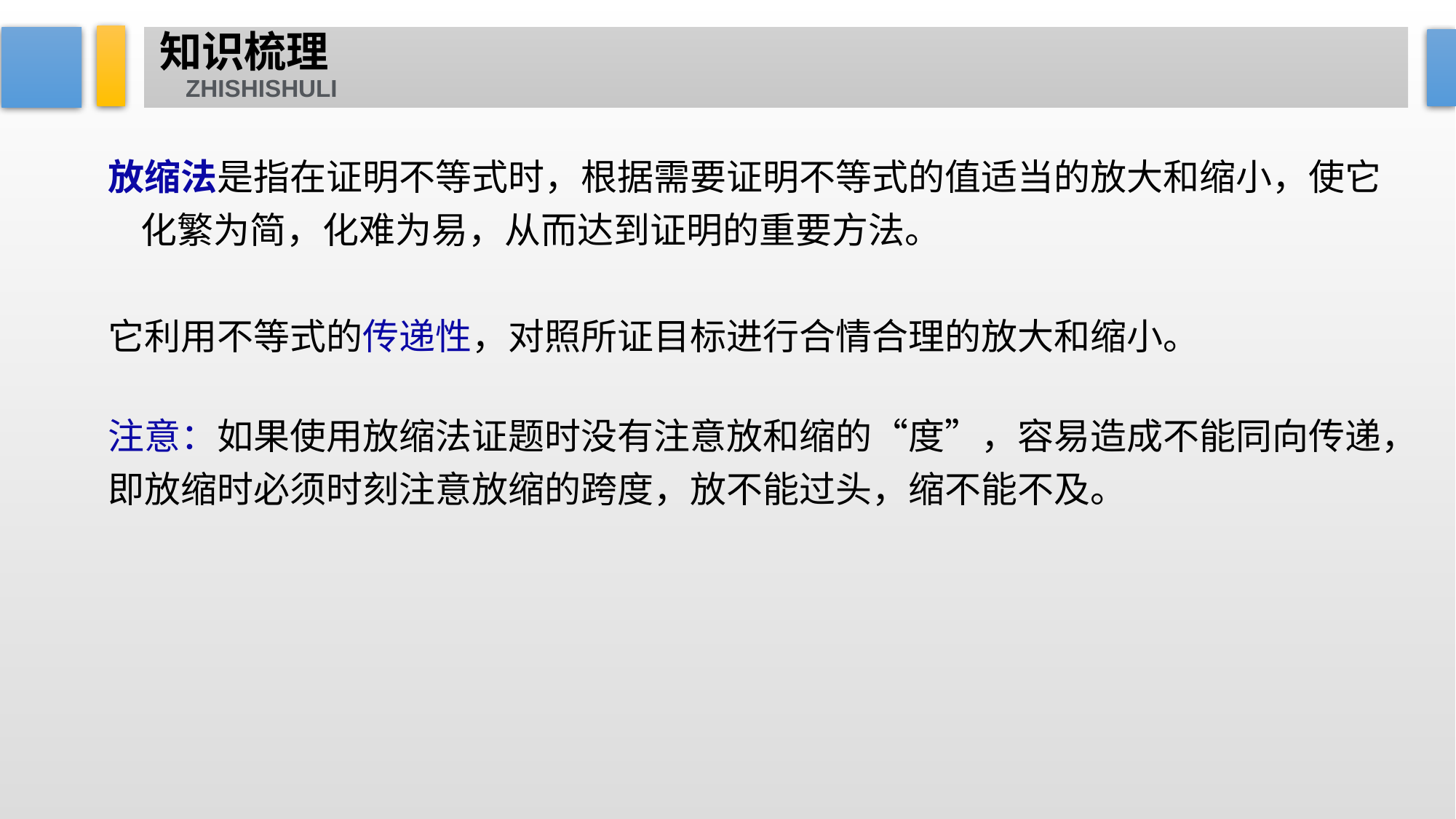

知识梳理

ZHISHISHULI
放缩法是指在证明不等式时，根据需要证明不等式的值适当的放大和缩小，使它      化繁为简，化难为易，从而达到证明的重要方法。

它利用不等式的传递性，对照所证目标进行合情合理的放大和缩小。
注意：如果使用放缩法证题时没有注意放和缩的“度”，容易造成不能同向传递，即放缩时必须时刻注意放缩的跨度，放不能过头，缩不能不及。